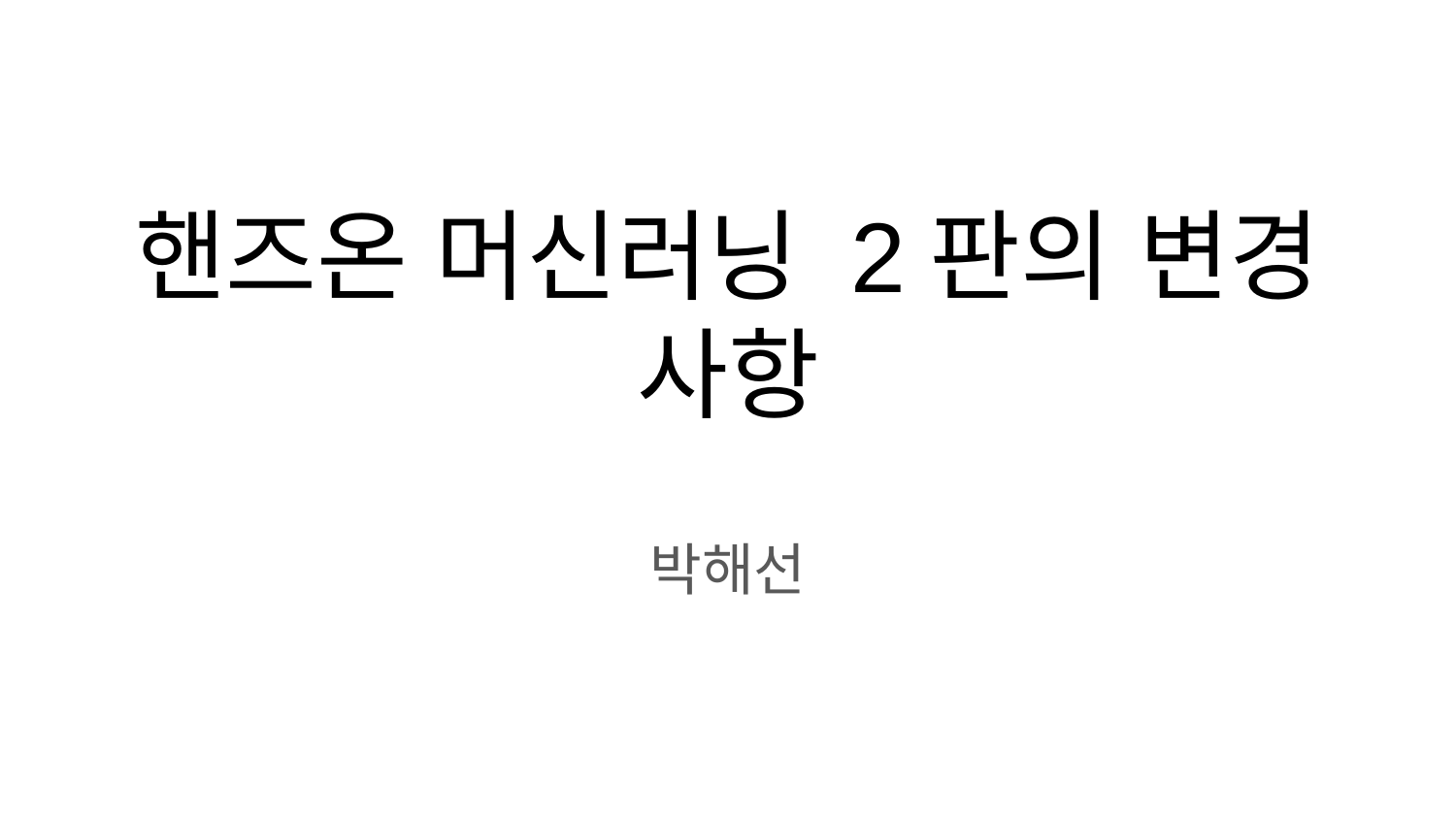

# 핸즈온 머신러닝 2판의 변경 사항

박해선